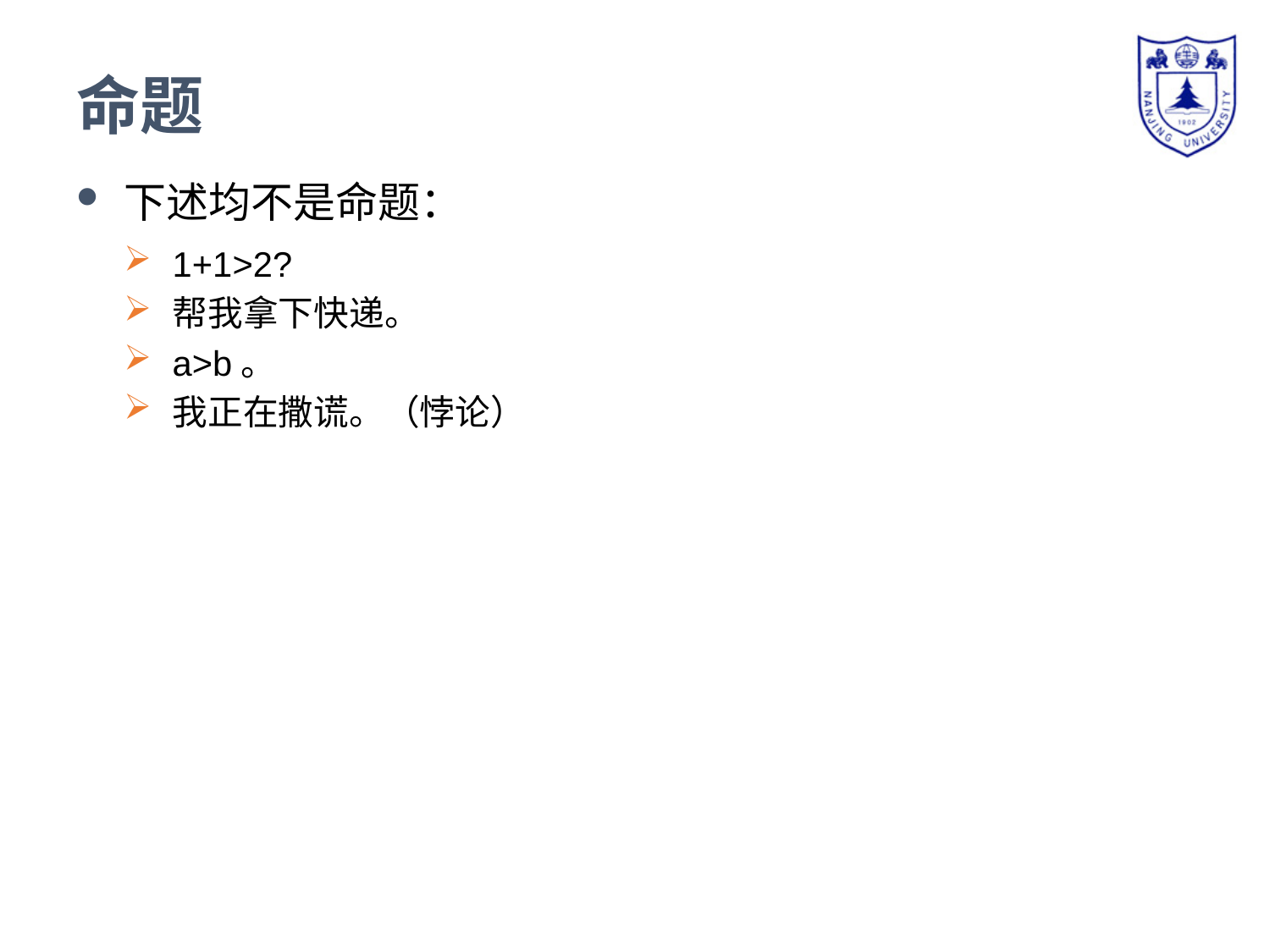

# 命题
下述均不是命题：
1+1>2?
帮我拿下快递。
a>b。
我正在撒谎。（悖论）